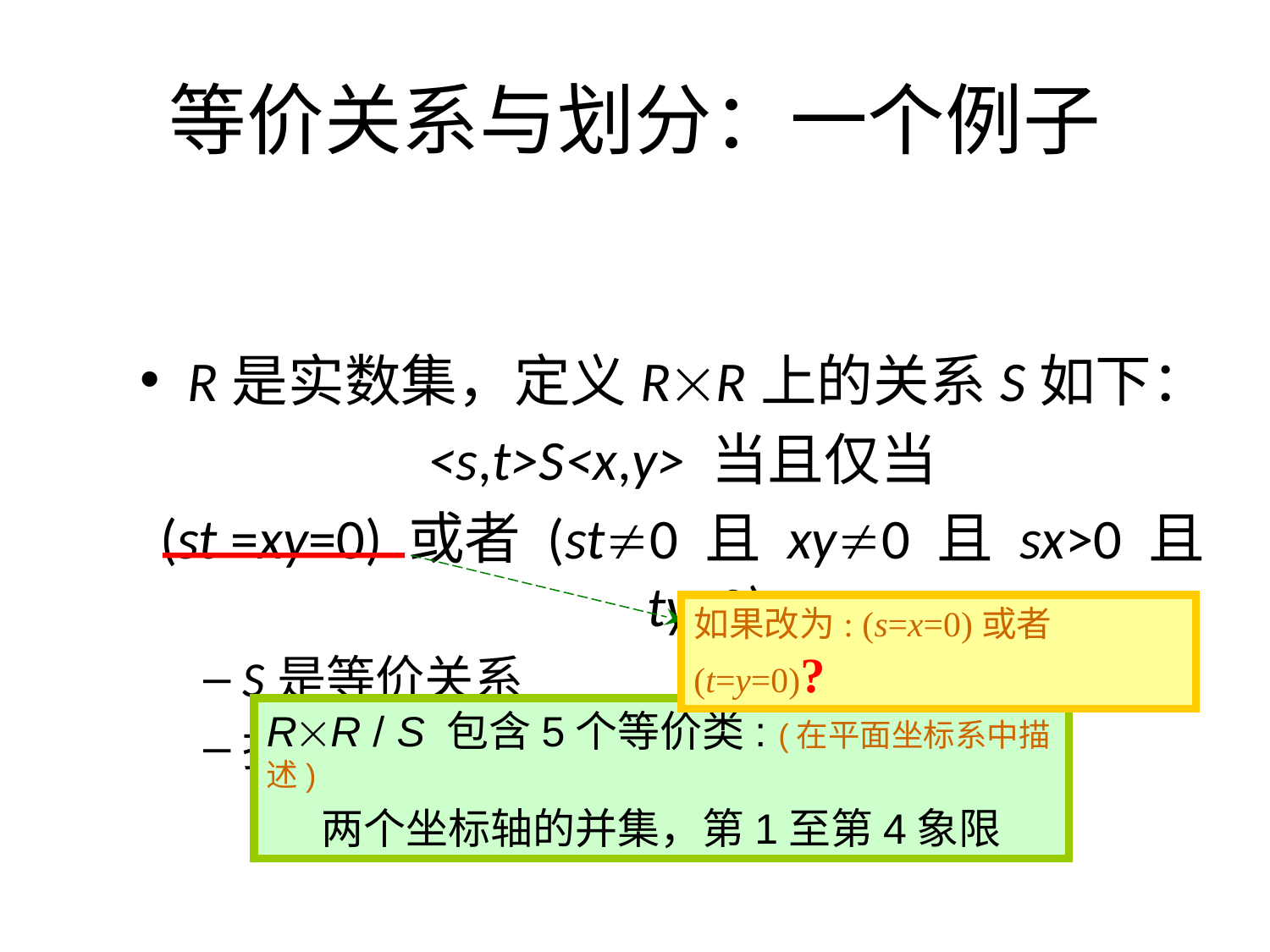

# 等价关系与划分：一个例子
R是实数集，定义R×R上的关系S如下：
<s,t>S<x,y> 当且仅当
(st =xy=0) 或者 (st≠0 且 xy≠0 且 sx>0 且 ty>0)
S是等价关系
描述 R×R / S

如果改为: (s=x=0)或者(t=y=0)?
R×R / S 包含5个等价类: (在平面坐标系中描述)
两个坐标轴的并集，第1至第4象限